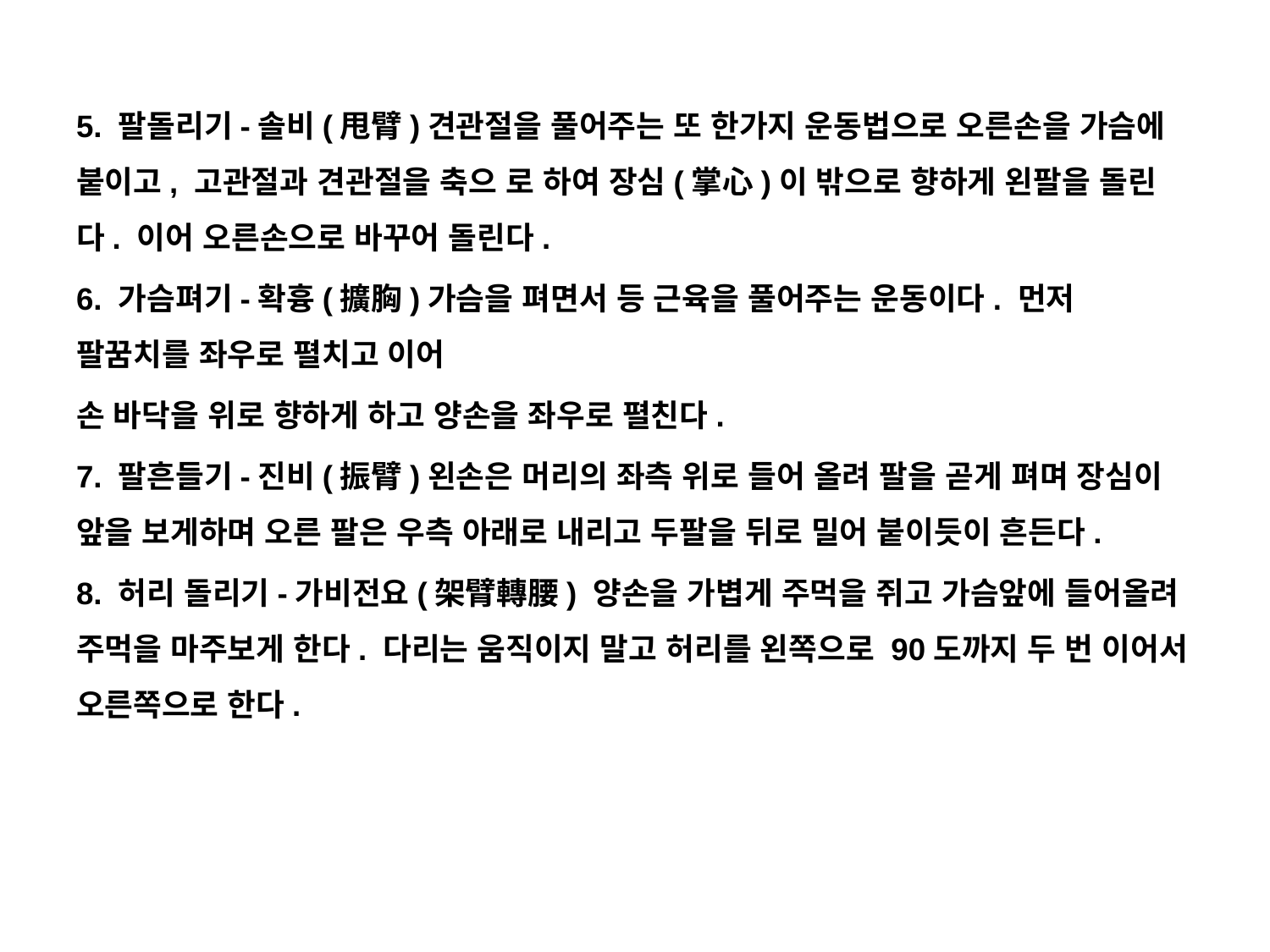

5. 팔돌리기-솔비(甩臂)견관절을 풀어주는 또 한가지 운동법으로 오른손을 가슴에 붙이고, 고관절과 견관절을 축으 로 하여 장심(掌心)이 밖으로 향하게 왼팔을 돌린다. 이어 오른손으로 바꾸어 돌린다.
6. 가슴펴기-확흉(擴胸)가슴을 펴면서 등 근육을 풀어주는 운동이다. 먼저 팔꿈치를 좌우로 펼치고 이어
손 바닥을 위로 향하게 하고 양손을 좌우로 펼친다.
7. 팔흔들기-진비(振臂)왼손은 머리의 좌측 위로 들어 올려 팔을 곧게 펴며 장심이 앞을 보게하며 오른 팔은 우측 아래로 내리고 두팔을 뒤로 밀어 붙이듯이 흔든다.
8. 허리 돌리기-가비전요(架臂轉腰) 양손을 가볍게 주먹을 쥐고 가슴앞에 들어올려 주먹을 마주보게 한다. 다리는 움직이지 말고 허리를 왼쪽으로 90도까지 두 번 이어서 오른쪽으로 한다.